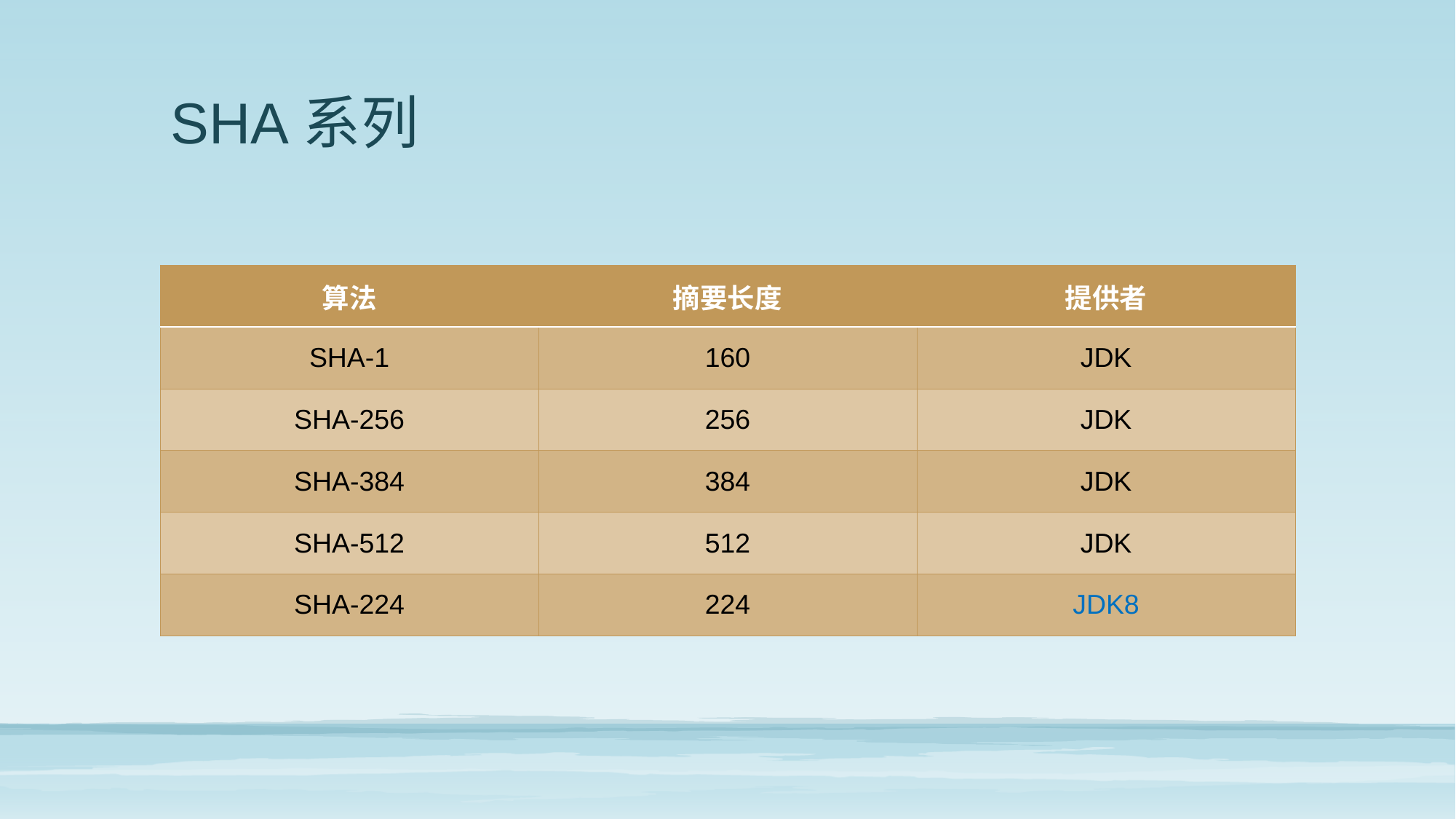

# SHA系列
| 算法 | 摘要长度 | 提供者 |
| --- | --- | --- |
| SHA-1 | 160 | JDK |
| SHA-256 | 256 | JDK |
| SHA-384 | 384 | JDK |
| SHA-512 | 512 | JDK |
| SHA-224 | 224 | JDK8 |